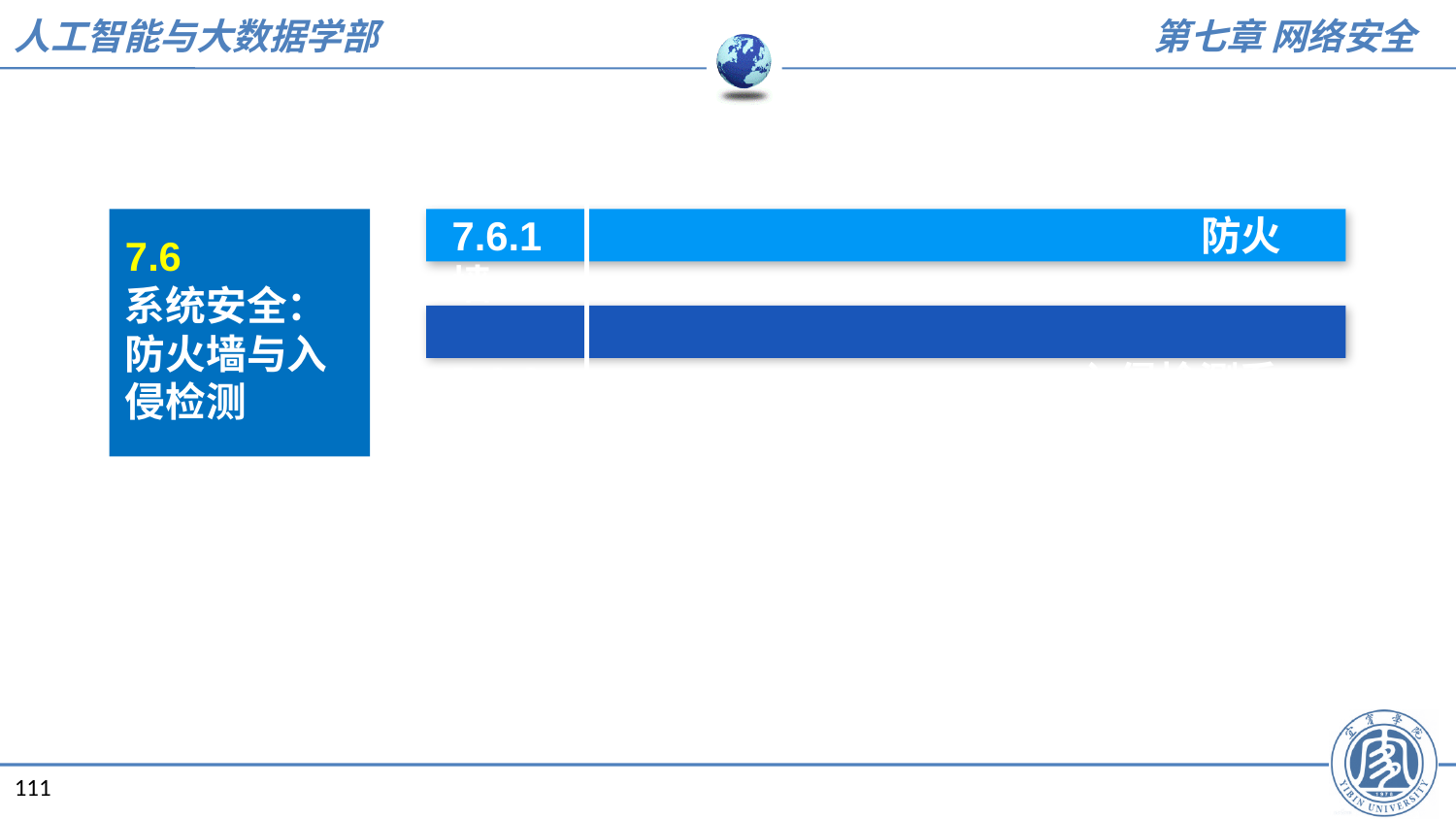

7.6.1 					 防火墙

7.6.2 				   入侵检测系统

7.6
系统安全：防火墙与入侵检测

111